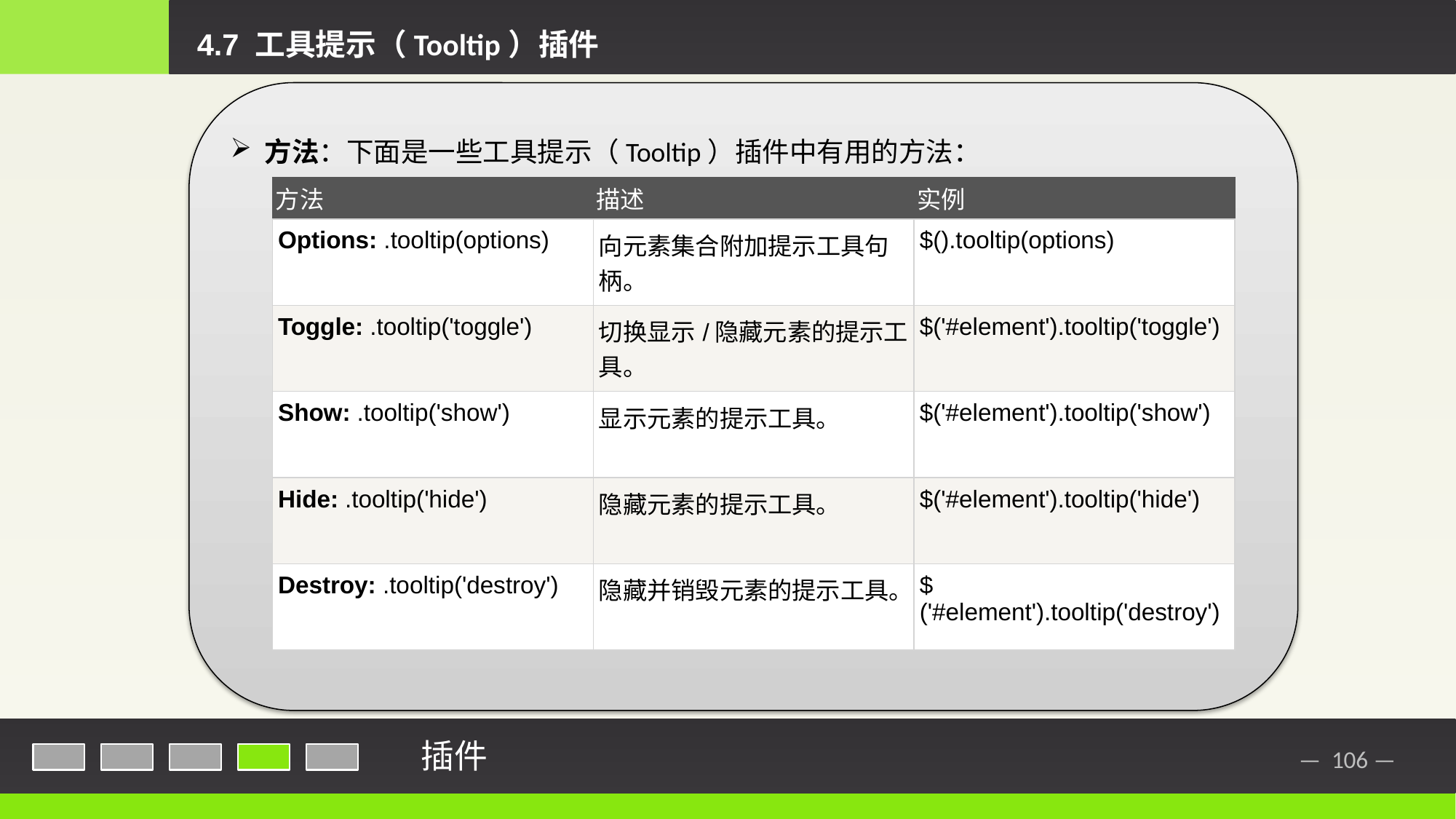

4.7 工具提示（Tooltip）插件
方法：下面是一些工具提示（Tooltip）插件中有用的方法：

| 方法 | 描述 | 实例 |
| --- | --- | --- |
| Options: .tooltip(options) | 向元素集合附加提示工具句柄。 | $().tooltip(options) |
| Toggle: .tooltip('toggle') | 切换显示/隐藏元素的提示工具。 | $('#element').tooltip('toggle') |
| Show: .tooltip('show') | 显示元素的提示工具。 | $('#element').tooltip('show') |
| Hide: .tooltip('hide') | 隐藏元素的提示工具。 | $('#element').tooltip('hide') |
| Destroy: .tooltip('destroy') | 隐藏并销毁元素的提示工具。 | $('#element').tooltip('destroy') |